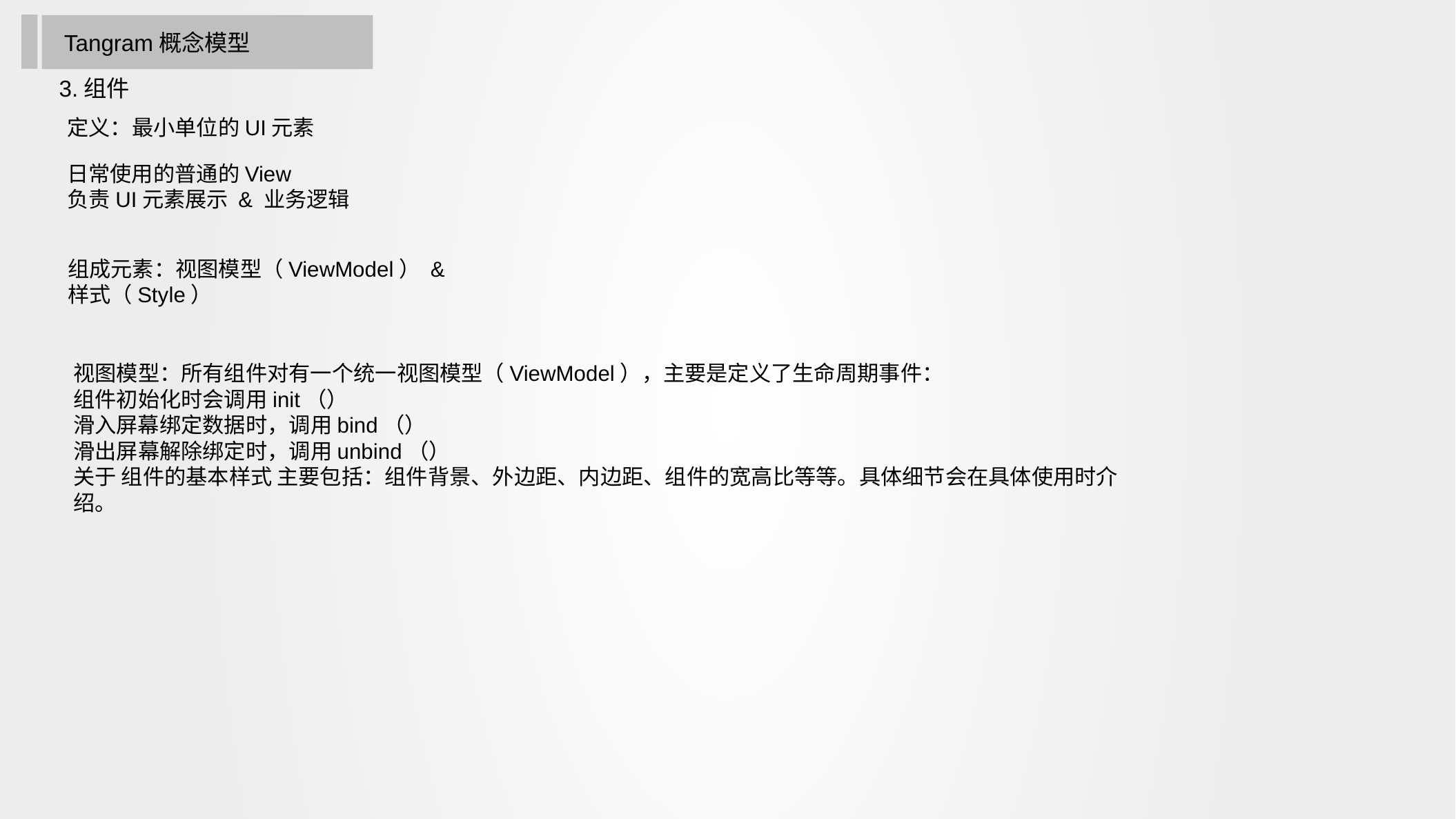

Tangram概念模型
3.组件

定义：最小单位的UI元素
日常使用的普通的View
负责UI元素展示 & 业务逻辑

组成元素：视图模型（ViewModel） & 样式（Style）

视图模型：所有组件对有一个统一视图模型（ViewModel），主要是定义了生命周期事件：
组件初始化时会调用init（）
滑入屏幕绑定数据时，调用bind（）
滑出屏幕解除绑定时，调用unbind（）
关于 组件的基本样式 主要包括：组件背景、外边距、内边距、组件的宽高比等等。具体细节会在具体使用时介绍。